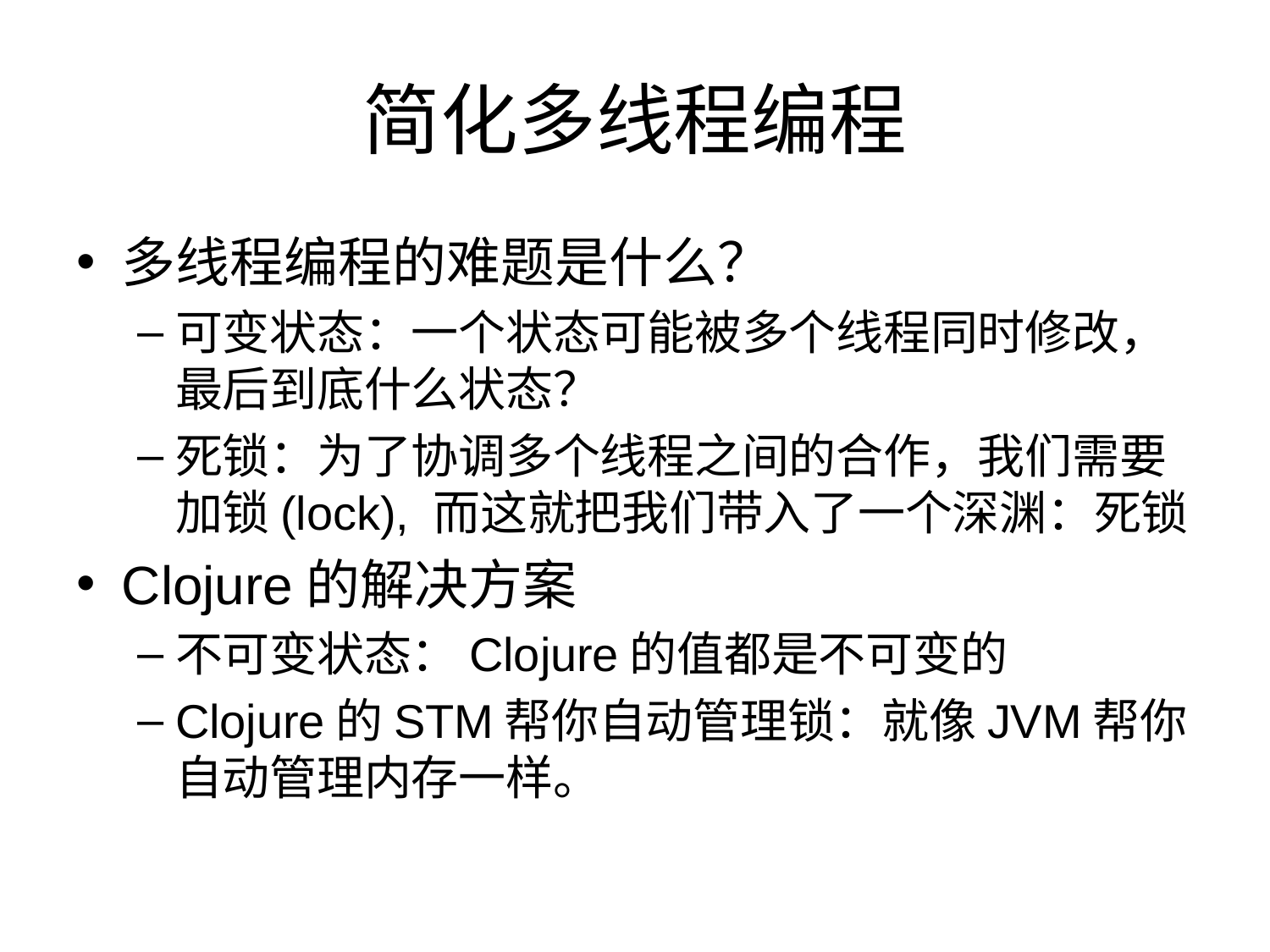

# 简化多线程编程
多线程编程的难题是什么？
可变状态：一个状态可能被多个线程同时修改，最后到底什么状态？
死锁：为了协调多个线程之间的合作，我们需要加锁(lock), 而这就把我们带入了一个深渊：死锁
Clojure的解决方案
不可变状态：Clojure的值都是不可变的
Clojure的STM帮你自动管理锁：就像JVM帮你自动管理内存一样。